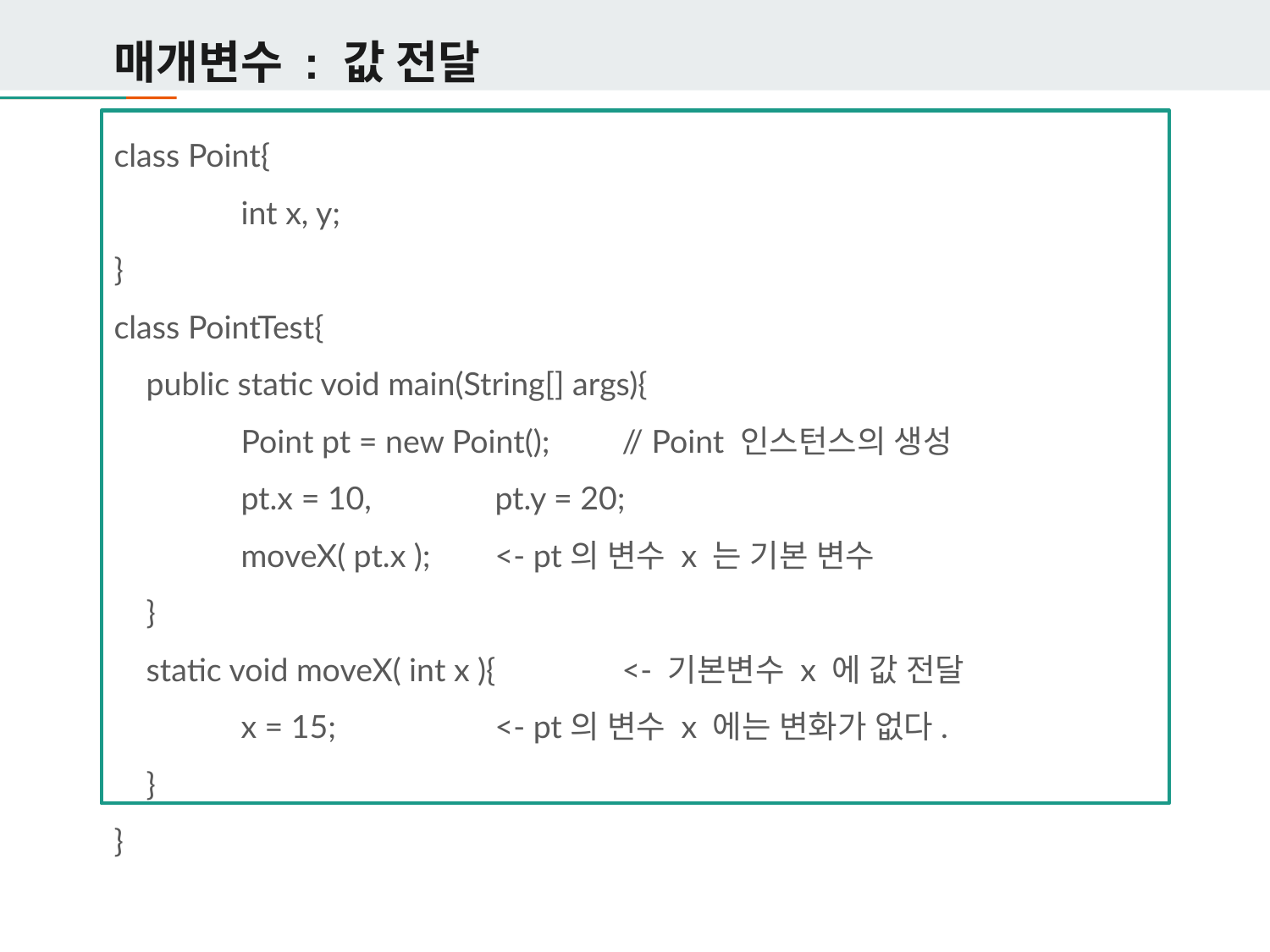

# 매개변수 : 값 전달
class Point{
	int x, y;
}
class PointTest{
    public static void main(String[] args){
	Point pt = new Point();	// Point 인스턴스의 생성
	pt.x = 10,	pt.y = 20;
	moveX( pt.x );	<- pt의 변수 x 는 기본 변수
    }
    static void moveX( int x ){	<- 기본변수 x 에 값 전달
	x = 15;		<- pt의 변수 x 에는 변화가 없다.
    }
}